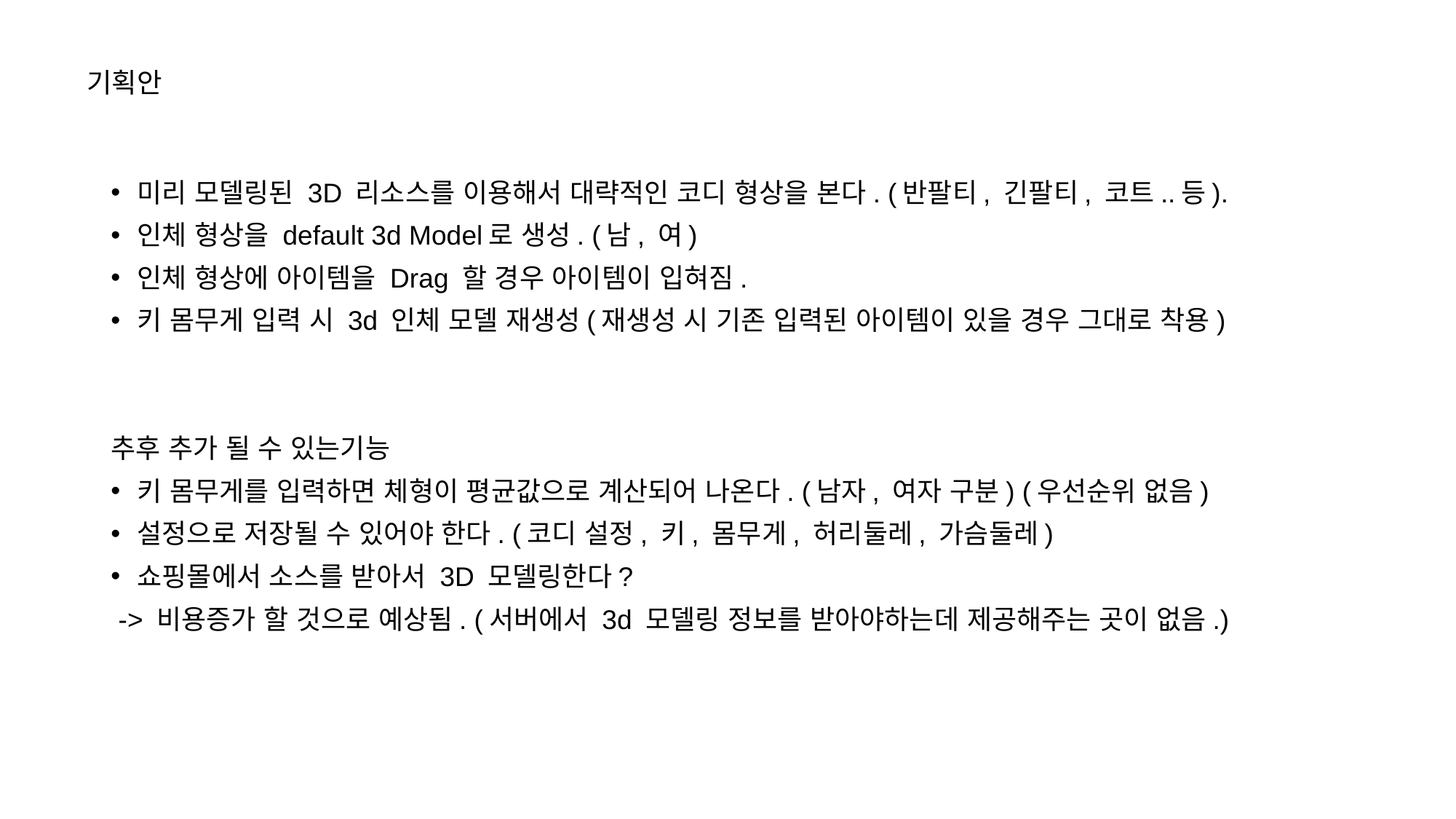

기획안

미리 모델링된 3D 리소스를 이용해서 대략적인 코디 형상을 본다. (반팔티, 긴팔티, 코트..등).
인체 형상을 default 3d Model로 생성. (남, 여)
인체 형상에 아이템을 Drag 할 경우 아이템이 입혀짐.
키 몸무게 입력 시 3d 인체 모델 재생성(재생성 시 기존 입력된 아이템이 있을 경우 그대로 착용)

추후 추가 될 수 있는기능
키 몸무게를 입력하면 체형이 평균값으로 계산되어 나온다. (남자, 여자 구분) (우선순위 없음)
설정으로 저장될 수 있어야 한다. (코디 설정, 키, 몸무게, 허리둘레, 가슴둘레)
쇼핑몰에서 소스를 받아서 3D 모델링한다?
 -> 비용증가 할 것으로 예상됨. (서버에서 3d 모델링 정보를 받아야하는데 제공해주는 곳이 없음.)